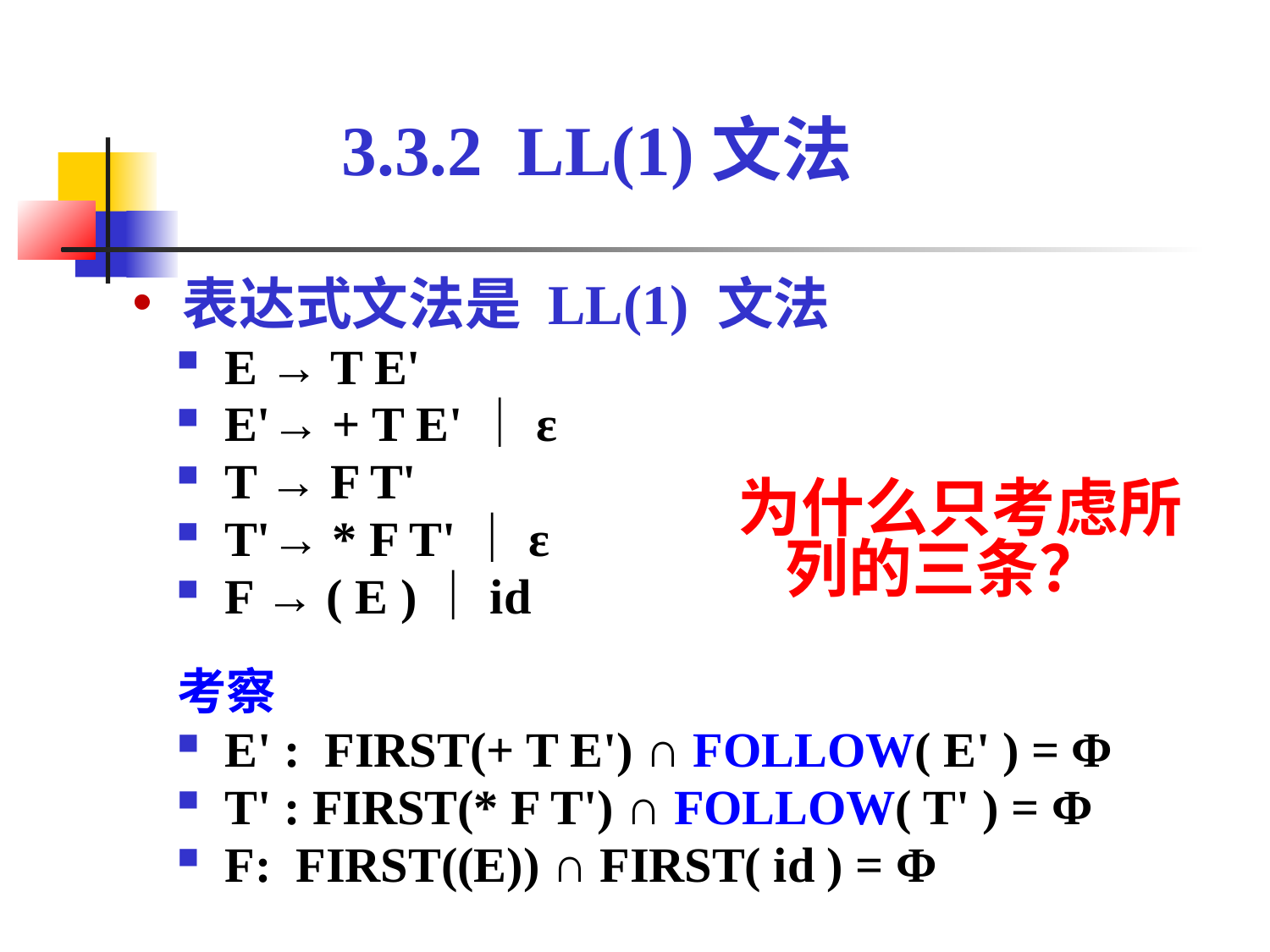

3.3.2  LL(1)文法
表达式文法是 LL(1) 文法
E → T E'
E'→ + T E'｜ε
T → F T'
T'→ * F T'｜ε
F → ( E )｜id
为什么只考虑所列的三条？
考察
E' :  FIRST(+ T E') ∩ FOLLOW( E' ) = Φ
T' : FIRST(* F T') ∩ FOLLOW( T' ) = Φ
F:  FIRST((E)) ∩ FIRST( id ) = Φ